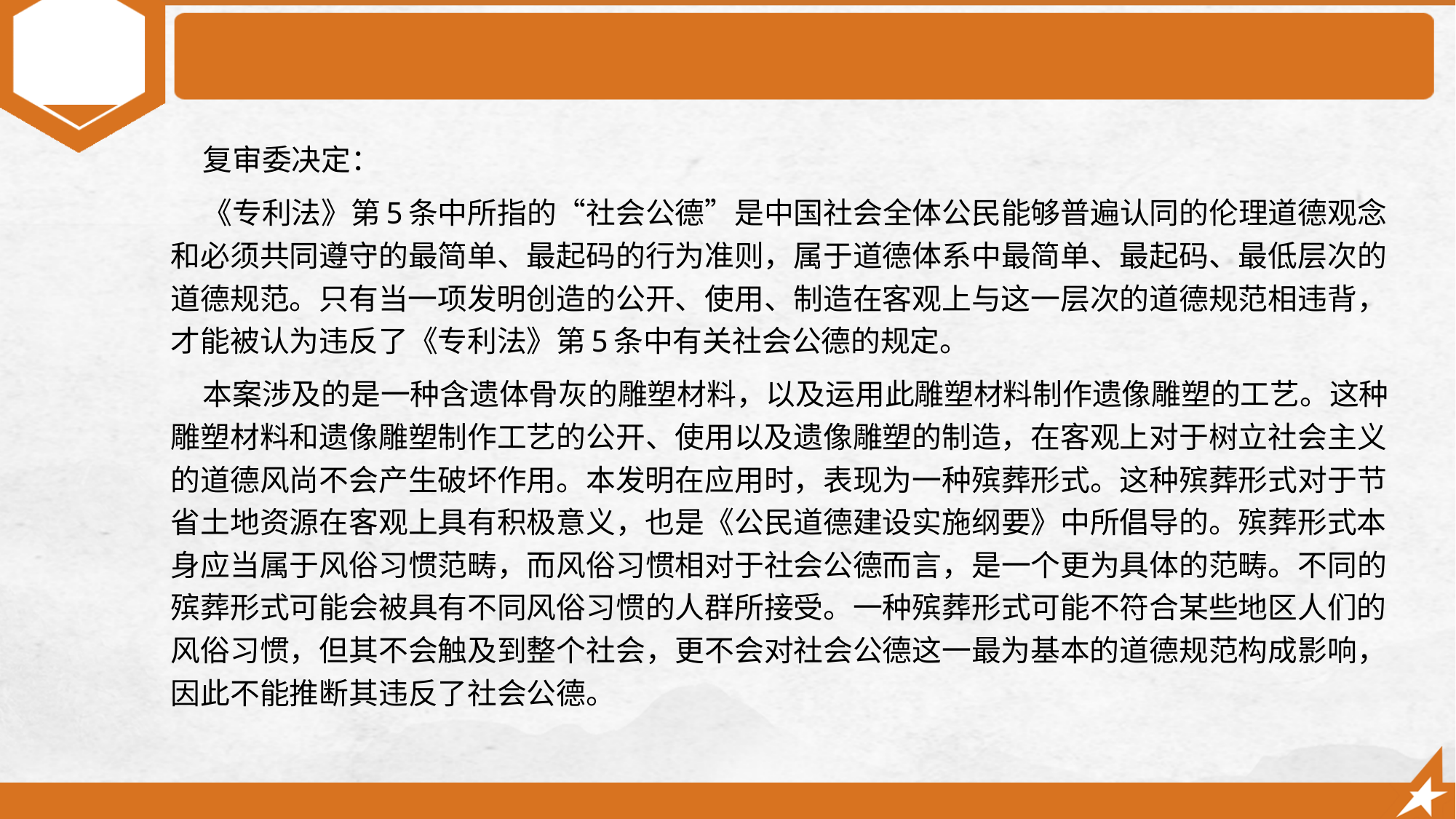

复审委决定：
    《专利法》第5条中所指的“社会公德”是中国社会全体公民能够普遍认同的伦理道德观念和必须共同遵守的最简单、最起码的行为准则，属于道德体系中最简单、最起码、最低层次的道德规范。只有当一项发明创造的公开、使用、制造在客观上与这一层次的道德规范相违背，才能被认为违反了《专利法》第5条中有关社会公德的规定。
    本案涉及的是一种含遗体骨灰的雕塑材料，以及运用此雕塑材料制作遗像雕塑的工艺。这种雕塑材料和遗像雕塑制作工艺的公开、使用以及遗像雕塑的制造，在客观上对于树立社会主义的道德风尚不会产生破坏作用。本发明在应用时，表现为一种殡葬形式。这种殡葬形式对于节省土地资源在客观上具有积极意义，也是《公民道德建设实施纲要》中所倡导的。殡葬形式本身应当属于风俗习惯范畴，而风俗习惯相对于社会公德而言，是一个更为具体的范畴。不同的殡葬形式可能会被具有不同风俗习惯的人群所接受。一种殡葬形式可能不符合某些地区人们的风俗习惯，但其不会触及到整个社会，更不会对社会公德这一最为基本的道德规范构成影响，因此不能推断其违反了社会公德。